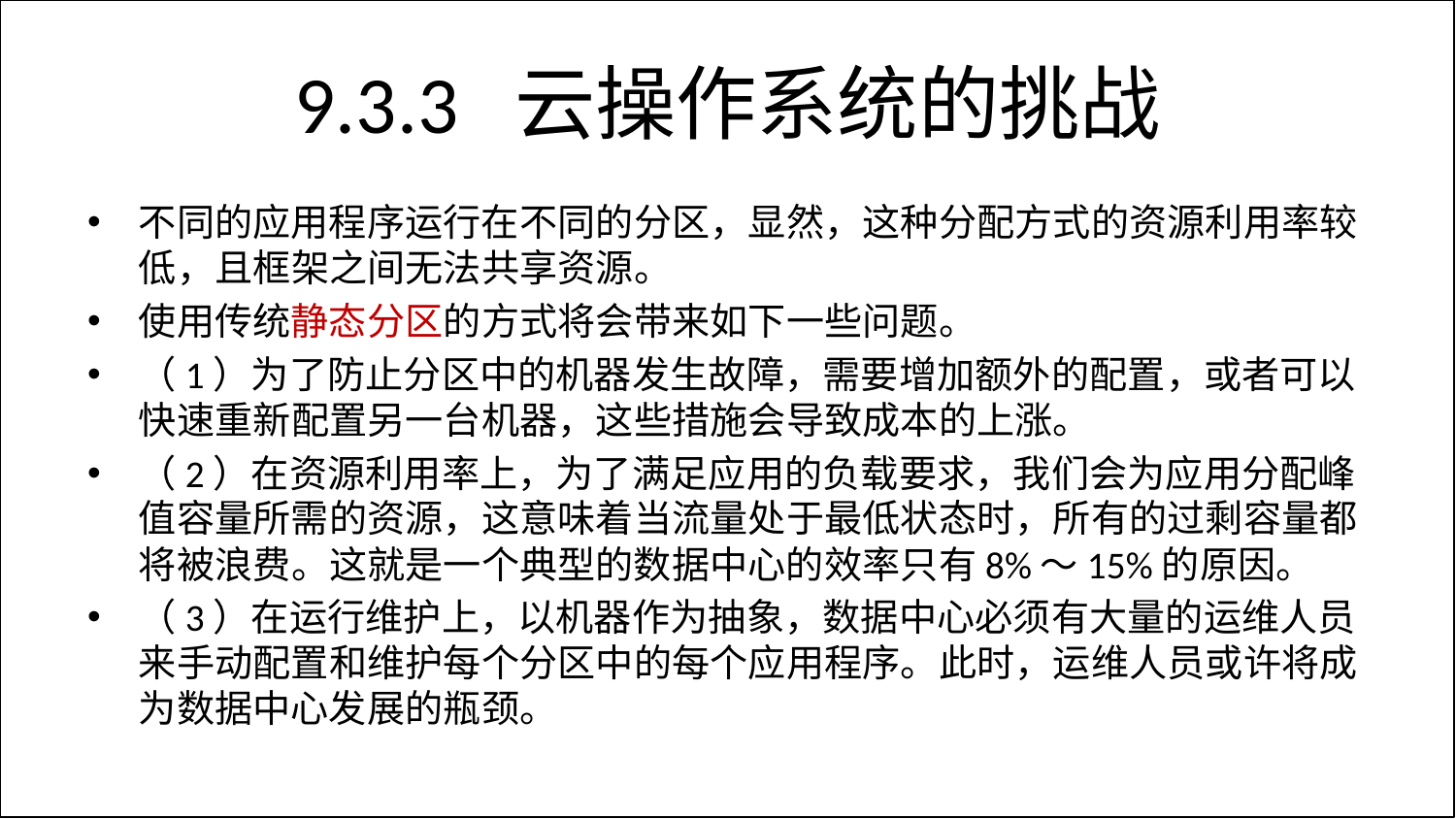

# 9.3.3  云操作系统的挑战
不同的应用程序运行在不同的分区，显然，这种分配方式的资源利用率较低，且框架之间无法共享资源。
使用传统静态分区的方式将会带来如下一些问题。
（1）为了防止分区中的机器发生故障，需要增加额外的配置，或者可以快速重新配置另一台机器，这些措施会导致成本的上涨。
（2）在资源利用率上，为了满足应用的负载要求，我们会为应用分配峰值容量所需的资源，这意味着当流量处于最低状态时，所有的过剩容量都将被浪费。这就是一个典型的数据中心的效率只有8%～15%的原因。
（3）在运行维护上，以机器作为抽象，数据中心必须有大量的运维人员来手动配置和维护每个分区中的每个应用程序。此时，运维人员或许将成为数据中心发展的瓶颈。